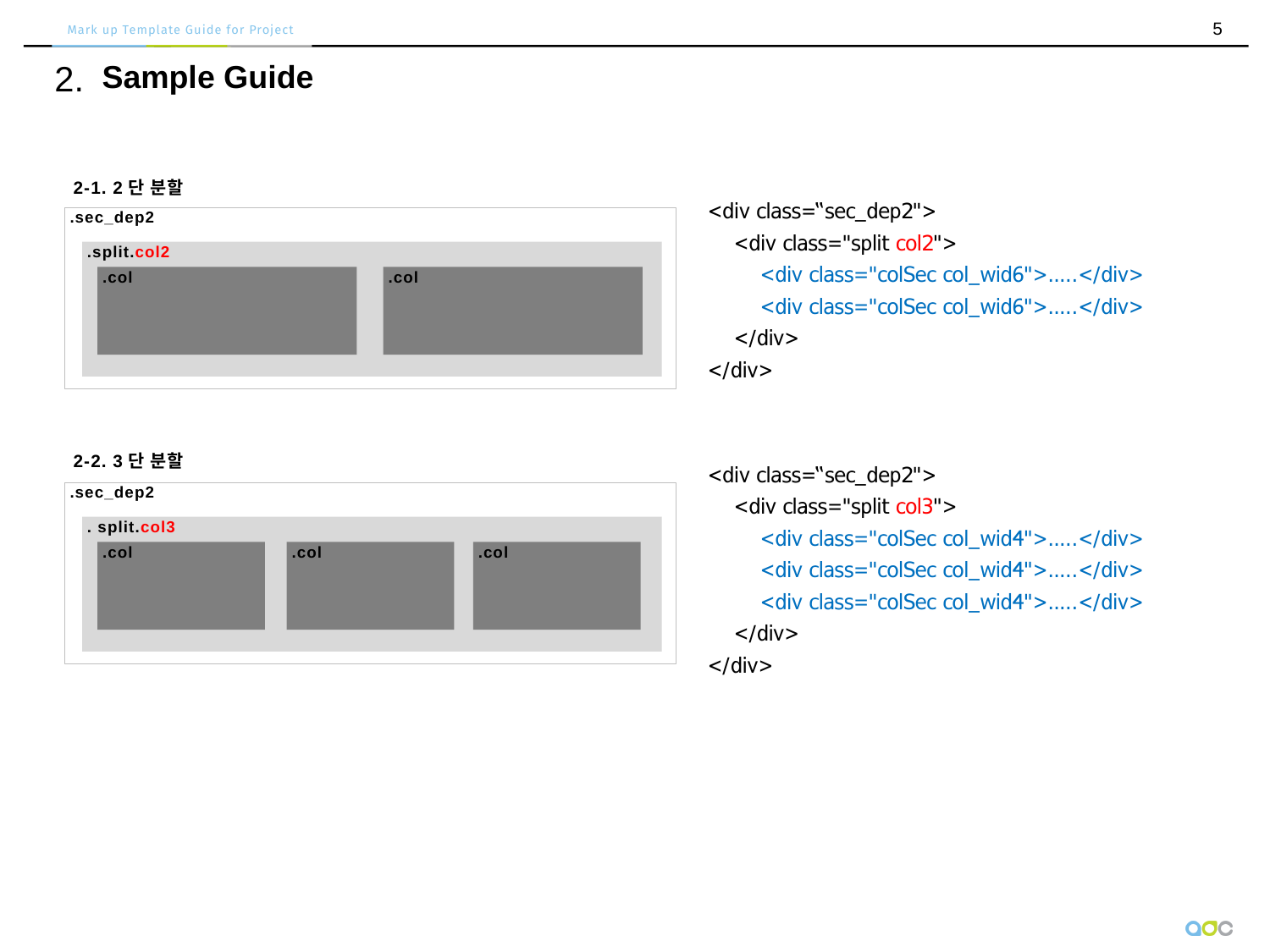

2.
Sample Guide
2-1. 2단 분할
<div class=“sec_dep2">
    <div class="split col2">
        <div class="colSec col_wid6">…..</div>
        <div class="colSec col_wid6">…..</div>
    </div>
</div>
.sec_dep2
.split.col2
.col
.col
2-2. 3단 분할
<div class=“sec_dep2">
    <div class="split col3">
        <div class="colSec col_wid4">…..</div>
        <div class="colSec col_wid4">…..</div>
        <div class="colSec col_wid4">…..</div>
    </div>
</div>
.sec_dep2
. split.col3
.col
.col
.col